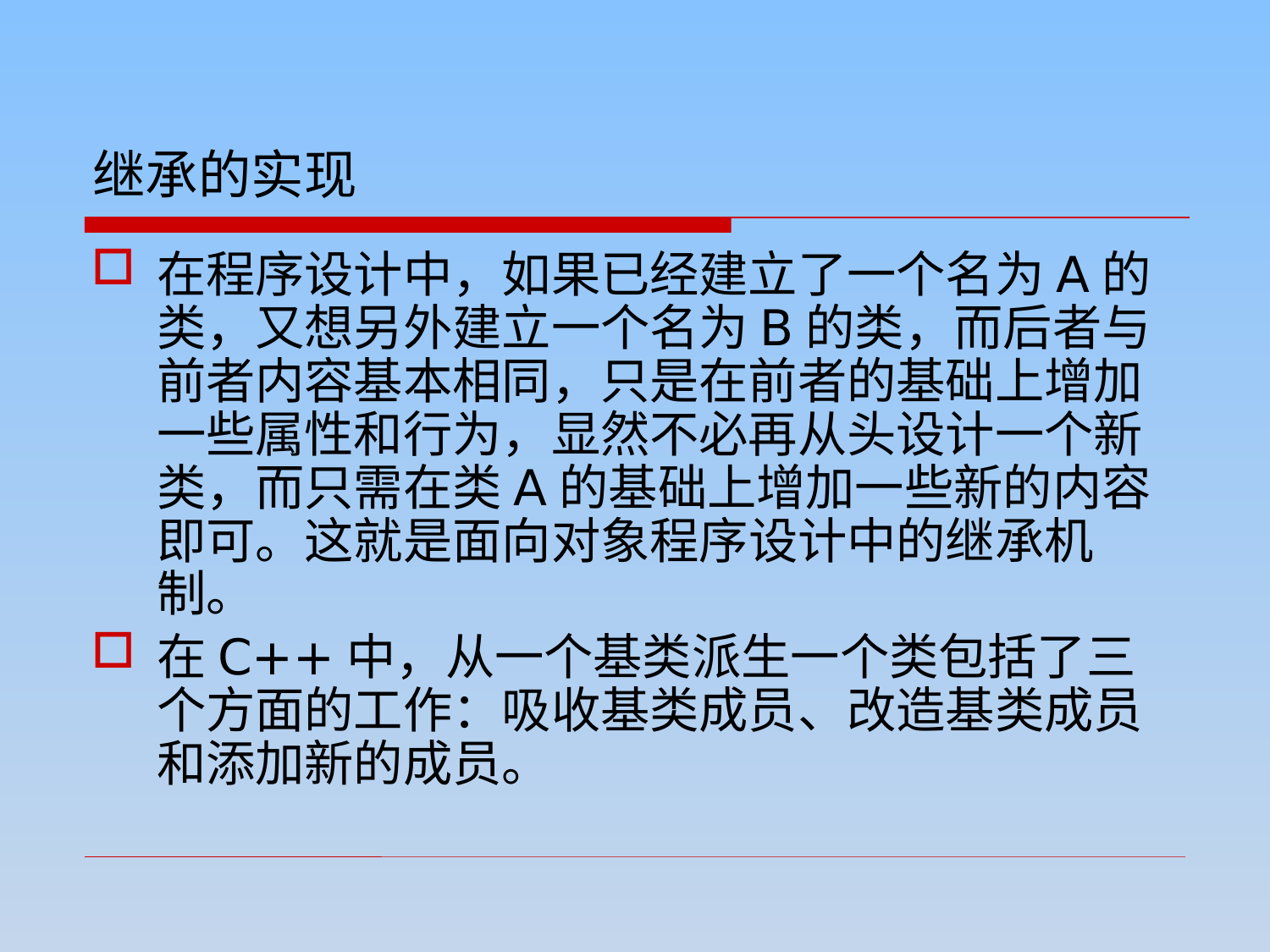

继承的实现
在程序设计中，如果已经建立了一个名为A的类，又想另外建立一个名为B的类，而后者与前者内容基本相同，只是在前者的基础上增加一些属性和行为，显然不必再从头设计一个新类，而只需在类A的基础上增加一些新的内容即可。这就是面向对象程序设计中的继承机制。
在C++中，从一个基类派生一个类包括了三个方面的工作：吸收基类成员、改造基类成员和添加新的成员。